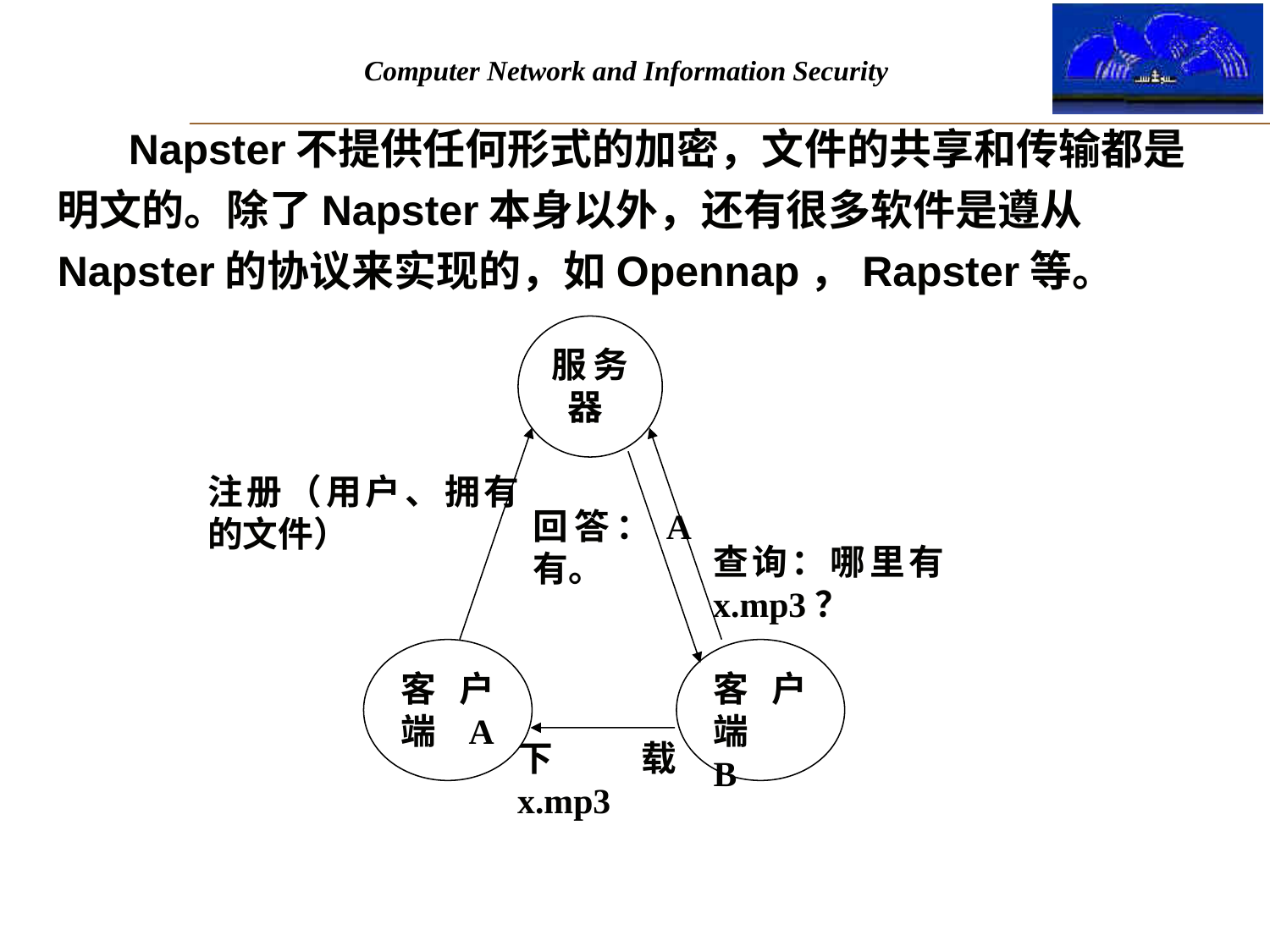

Napster不提供任何形式的加密，文件的共享和传输都是明文的。除了Napster本身以外，还有很多软件是遵从Napster的协议来实现的，如Opennap，Rapster等。
服务   器

注册（用户、拥有的文件）
回答：A有。
查询：哪里有x.mp3？
客户端   A
客户端    B

下载x.mp3